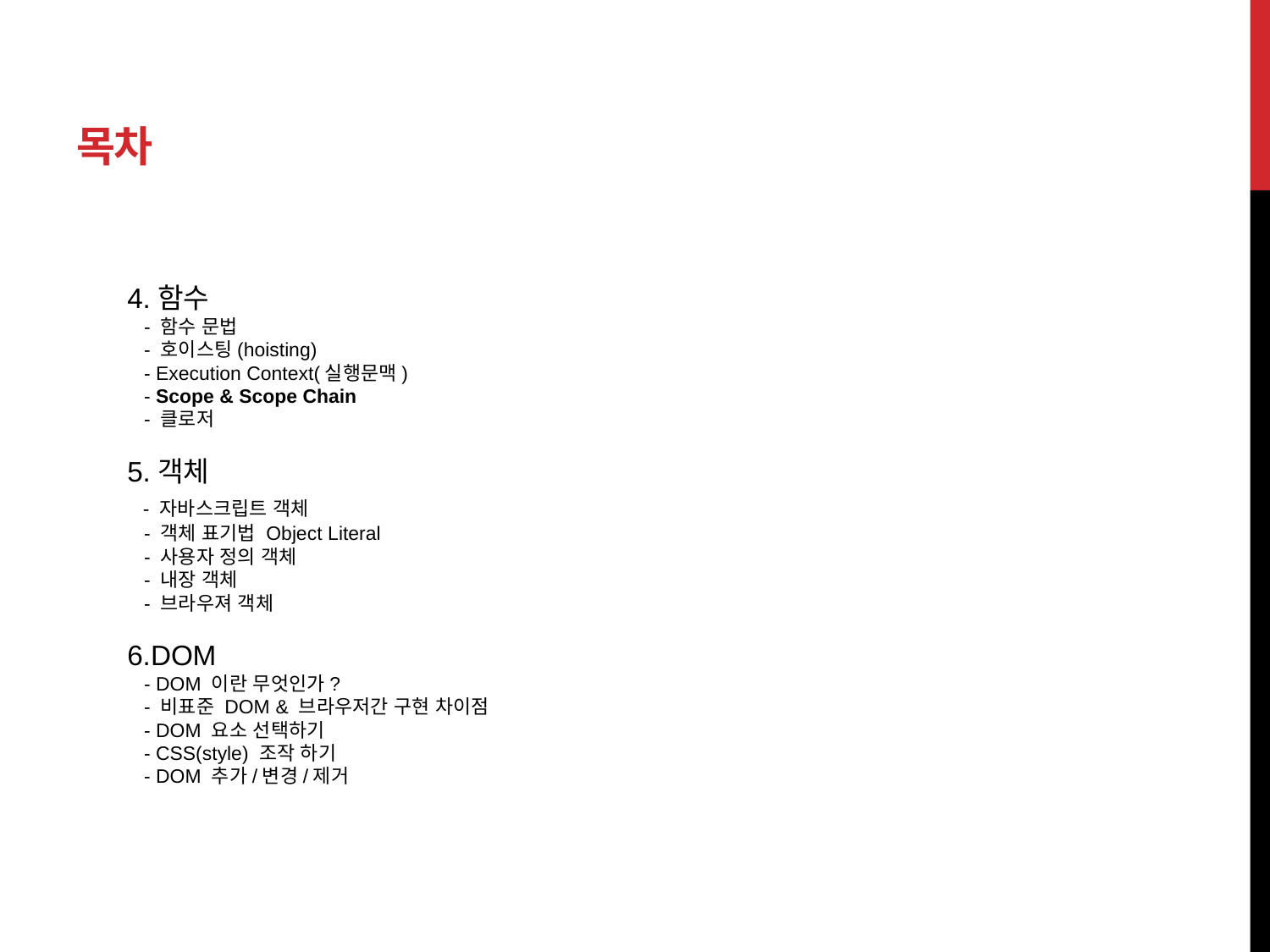

# 목차
4.함수
   - 함수 문법
   - 호이스팅(hoisting)
   - Execution Context(실행문맥)
   - Scope & Scope Chain
   - 클로저

5.객체
  - 자바스크립트 객체
   - 객체 표기법 Object Literal
   - 사용자 정의 객체
   - 내장 객체
   - 브라우져 객체

6.DOM
   - DOM 이란 무엇인가?
   - 비표준 DOM & 브라우저간 구현 차이점
   - DOM 요소 선택하기
   - CSS(style) 조작 하기
   - DOM 추가/변경/제거